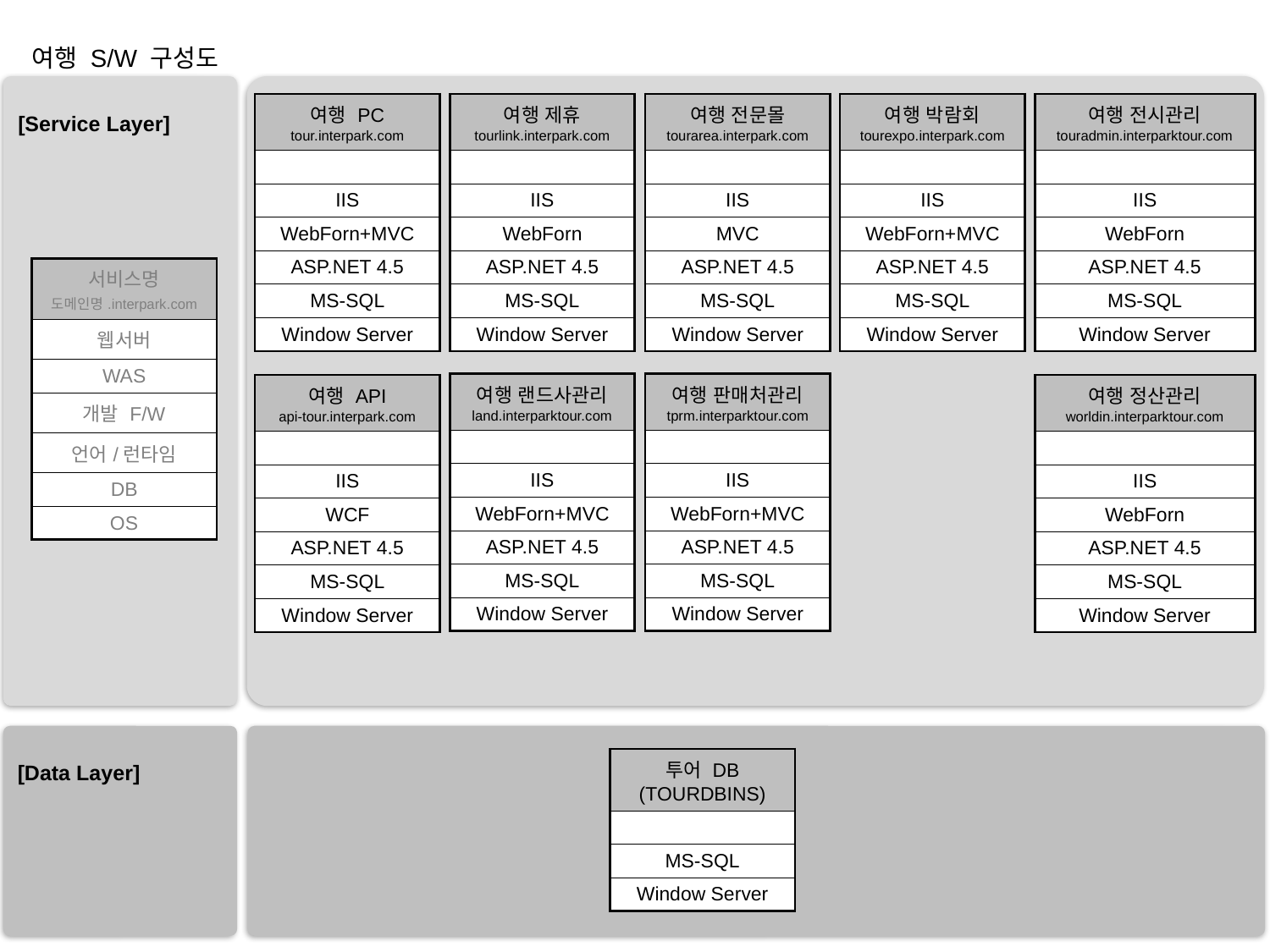

여행 S/W 구성도

[Service Layer]

| 여행 PC tour.interpark.com |
| --- |
|  |
| IIS |
| WebForn+MVC |
| ASP.NET 4.5 |
| MS-SQL |
| Window Server |
| 여행 제휴 tourlink.interpark.com |
| --- |
|  |
| IIS |
| WebForn |
| ASP.NET 4.5 |
| MS-SQL |
| Window Server |
| 여행 전문몰 tourarea.interpark.com |
| --- |
|  |
| IIS |
| MVC |
| ASP.NET 4.5 |
| MS-SQL |
| Window Server |
| 여행 박람회 tourexpo.interpark.com |
| --- |
|  |
| IIS |
| WebForn+MVC |
| ASP.NET 4.5 |
| MS-SQL |
| Window Server |
| 여행 전시관리 touradmin.interparktour.com |
| --- |
|  |
| IIS |
| WebForn |
| ASP.NET 4.5 |
| MS-SQL |
| Window Server |
| 서비스명 도메인명.interpark.com |
| --- |
| 웹서버 |
| WAS |
| 개발 F/W |
| 언어/런타임 |
| DB |
| OS |
| 여행 랜드사관리 land.interparktour.com |
| --- |
|  |
| IIS |
| WebForn+MVC |
| ASP.NET 4.5 |
| MS-SQL |
| Window Server |
| 여행 판매처관리 tprm.interparktour.com |
| --- |
|  |
| IIS |
| WebForn+MVC |
| ASP.NET 4.5 |
| MS-SQL |
| Window Server |
| 여행 API api-tour.interpark.com |
| --- |
|  |
| IIS |
| WCF |
| ASP.NET 4.5 |
| MS-SQL |
| Window Server |
| 여행 정산관리 worldin.interparktour.com |
| --- |
|  |
| IIS |
| WebForn |
| ASP.NET 4.5 |
| MS-SQL |
| Window Server |

[Data Layer]

| 투어 DB (TOURDBINS) |
| --- |
|  |
| MS-SQL |
| Window Server |